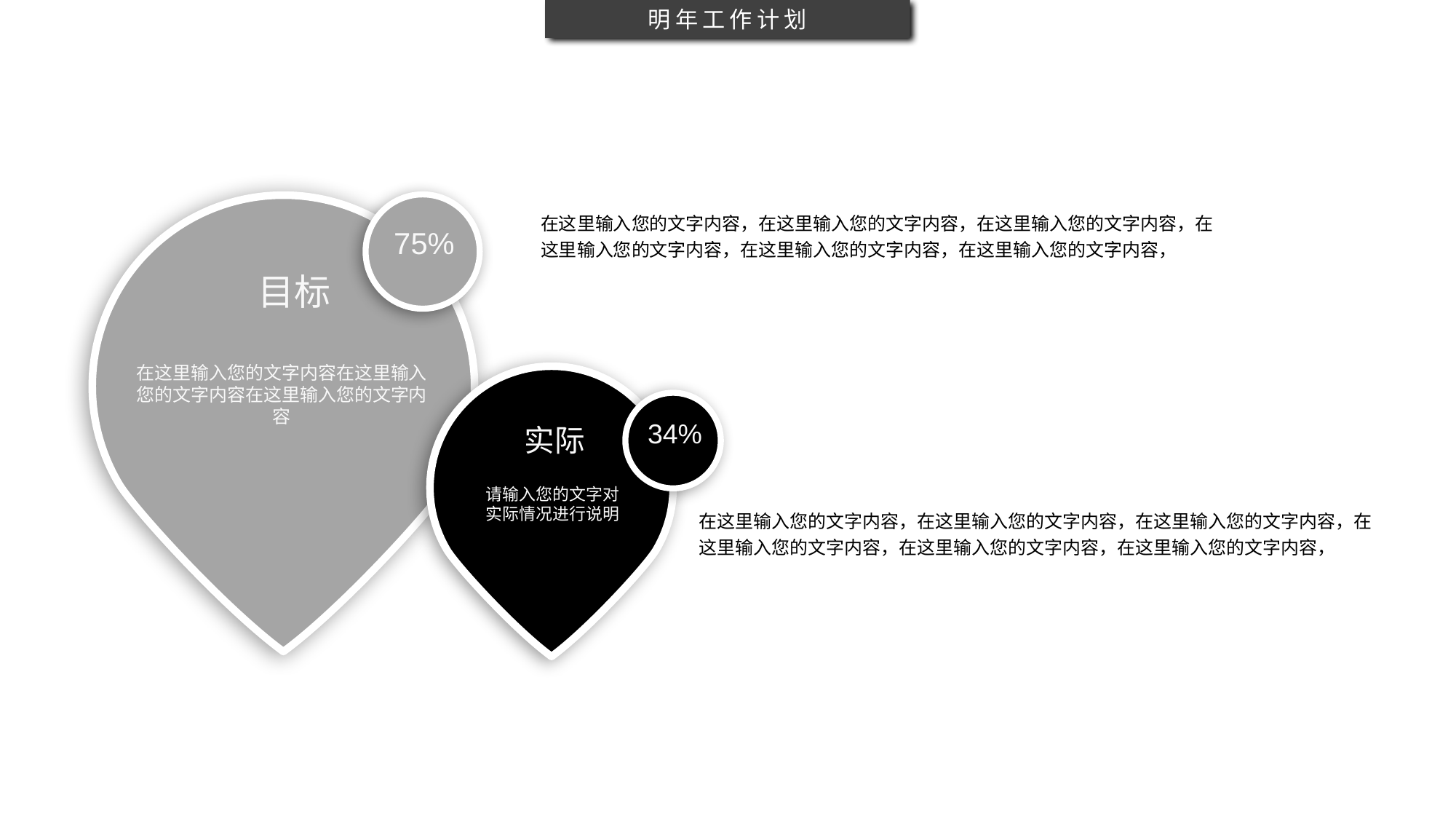

明年工作计划

在这里输入您的文字内容，在这里输入您的文字内容，在这里输入您的文字内容，在这里输入您的文字内容，在这里输入您的文字内容，在这里输入您的文字内容，
75%
目标
在这里输入您的文字内容在这里输入您的文字内容在这里输入您的文字内容

34%
实际
请输入您的文字对
实际情况进行说明
在这里输入您的文字内容，在这里输入您的文字内容，在这里输入您的文字内容，在这里输入您的文字内容，在这里输入您的文字内容，在这里输入您的文字内容，